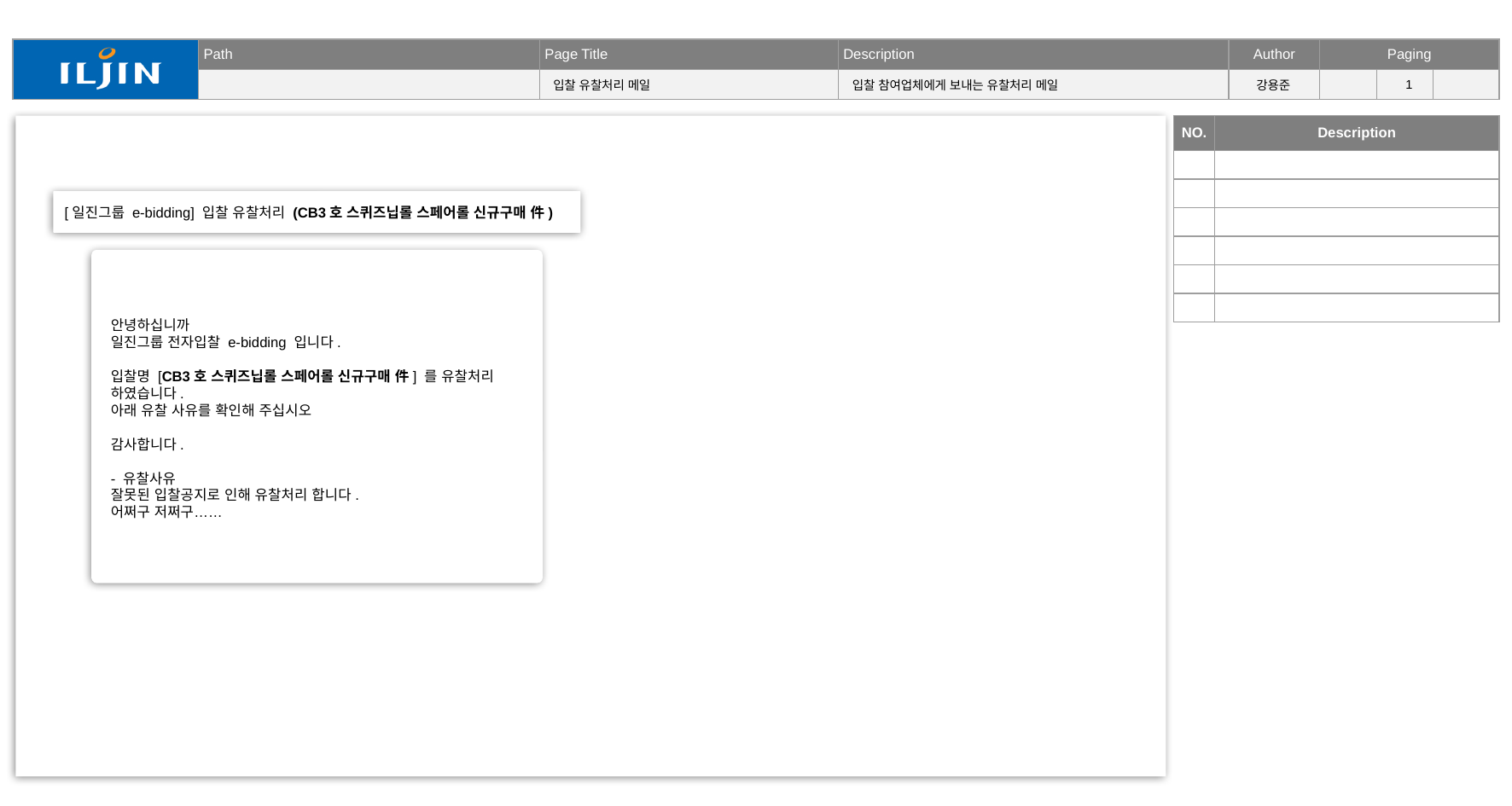

1
입찰 유찰처리 메일
입찰 참여업체에게 보내는 유찰처리 메일
강용준

| NO. | Description |
| --- | --- |
|  |  |
|  |  |
|  |  |
|  |  |
|  |  |
|  |  |
[일진그룹 e-bidding] 입찰 유찰처리 (CB3호 스퀴즈닙롤 스페어롤 신규구매 件)

안녕하십니까
일진그룹 전자입찰 e-bidding 입니다.

입찰명 [CB3호 스퀴즈닙롤 스페어롤 신규구매 件] 를 유찰처리 하였습니다.
아래 유찰 사유를 확인해 주십시오

감사합니다.

- 유찰사유
잘못된 입찰공지로 인해 유찰처리 합니다.
어쩌구 저쩌구……